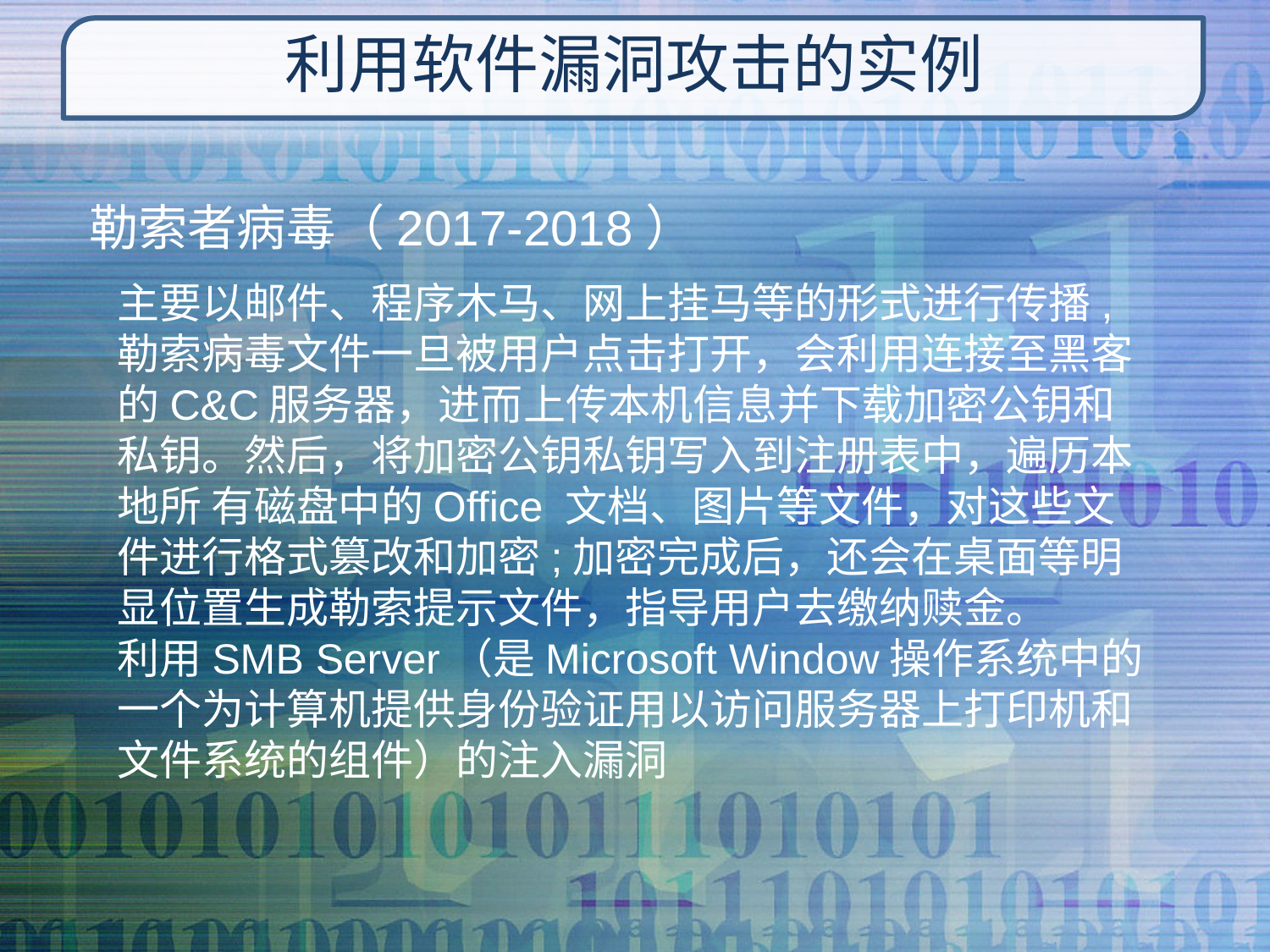

# 利用软件漏洞攻击的实例

勒索者病毒（2017-2018）
主要以邮件、程序木马、网上挂马等的形式进行传播, 勒索病毒文件一旦被用户点击打开，会利用连接至黑客的C&C服务器，进而上传本机信息并下载加密公钥和私钥。然后，将加密公钥私钥写入到注册表中，遍历本地所 有磁盘中的Office 文档、图片等文件，对这些文件进行格式篡改和加密;加密完成后，还会在桌面等明显位置生成勒索提示文件，指导用户去缴纳赎金。
利用SMB Server（是Microsoft Window操作系统中的一个为计算机提供身份验证用以访问服务器上打印机和文件系统的组件）的注入漏洞